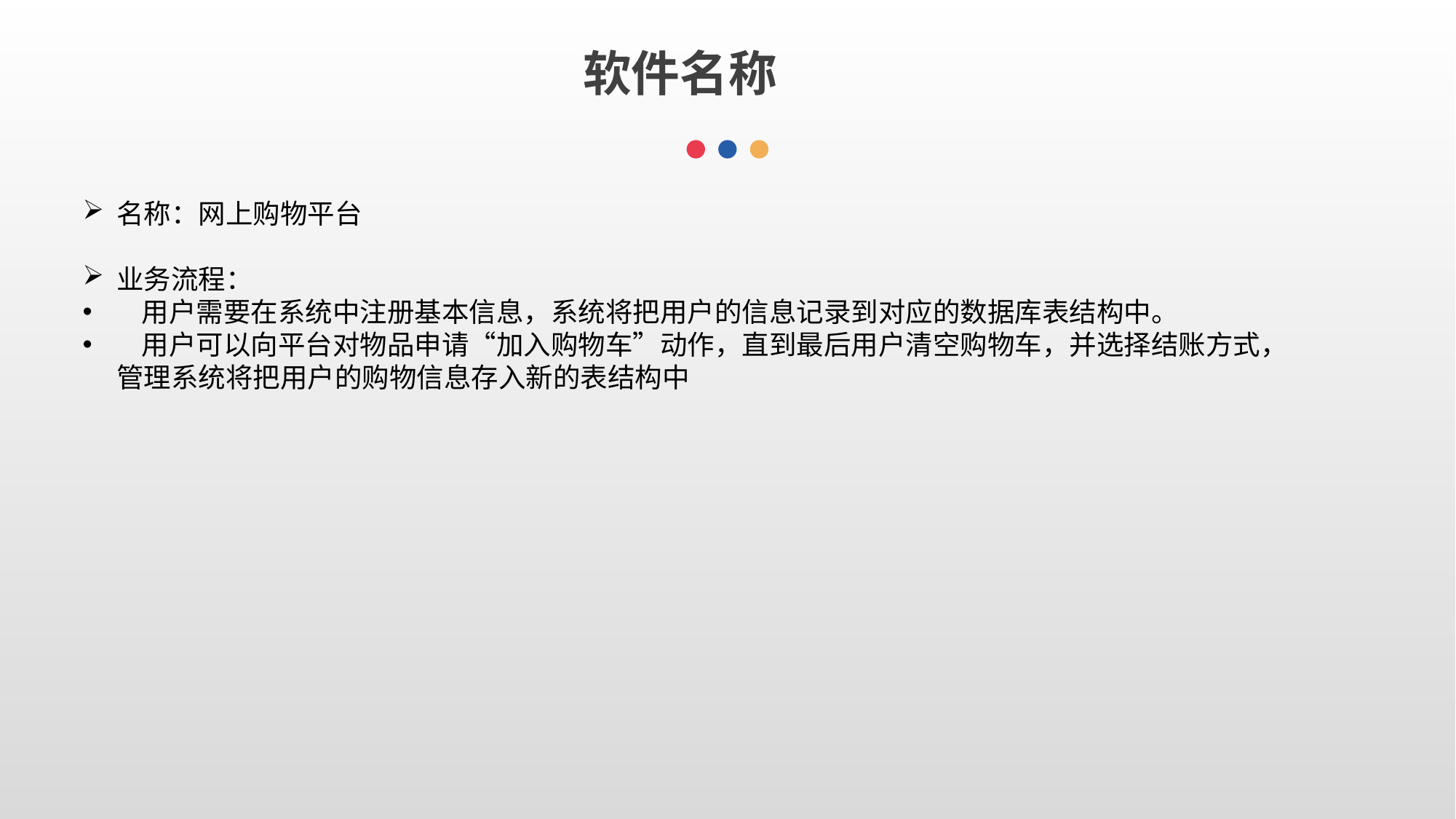

软件名称

名称：网上购物平台

业务流程：
   用户需要在系统中注册基本信息，系统将把用户的信息记录到对应的数据库表结构中。
   用户可以向平台对物品申请“加入购物车”动作，直到最后用户清空购物车，并选择结账方式，管理系统将把用户的购物信息存入新的表结构中